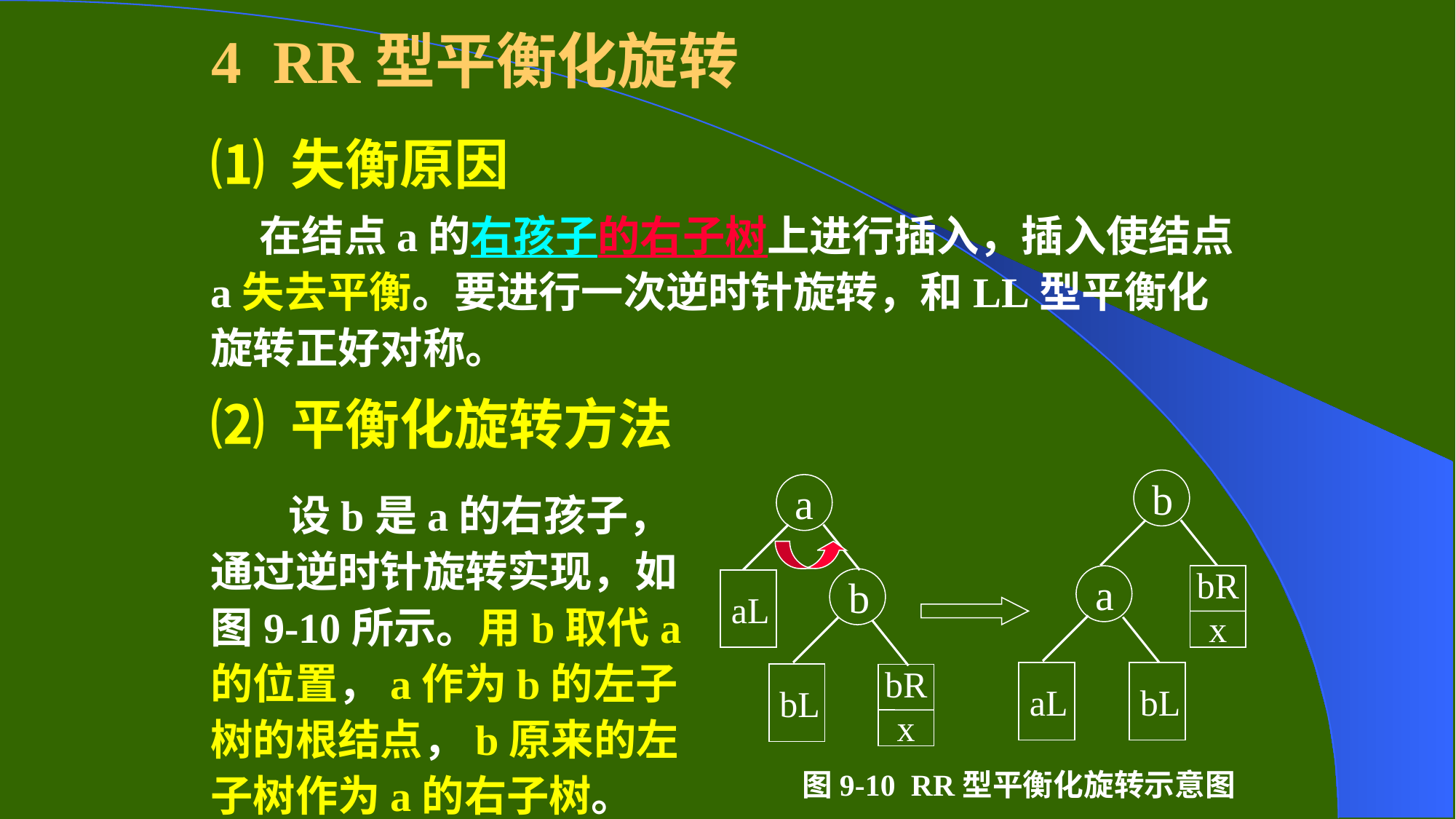

# 4  RR型平衡化旋转
⑴ 失衡原因
    在结点a的右孩子的右子树上进行插入，插入使结点a失去平衡。要进行一次逆时针旋转，和LL型平衡化旋转正好对称。
⑵ 平衡化旋转方法
b

bR
x

a

aL
bL
a

b
aL

bL
bR
x

图9-10  RR型平衡化旋转示意图
       设b是a的右孩子，通过逆时针旋转实现，如图9-10所示。用b取代a的位置，a作为b的左子树的根结点，b原来的左子树作为a的右子树。